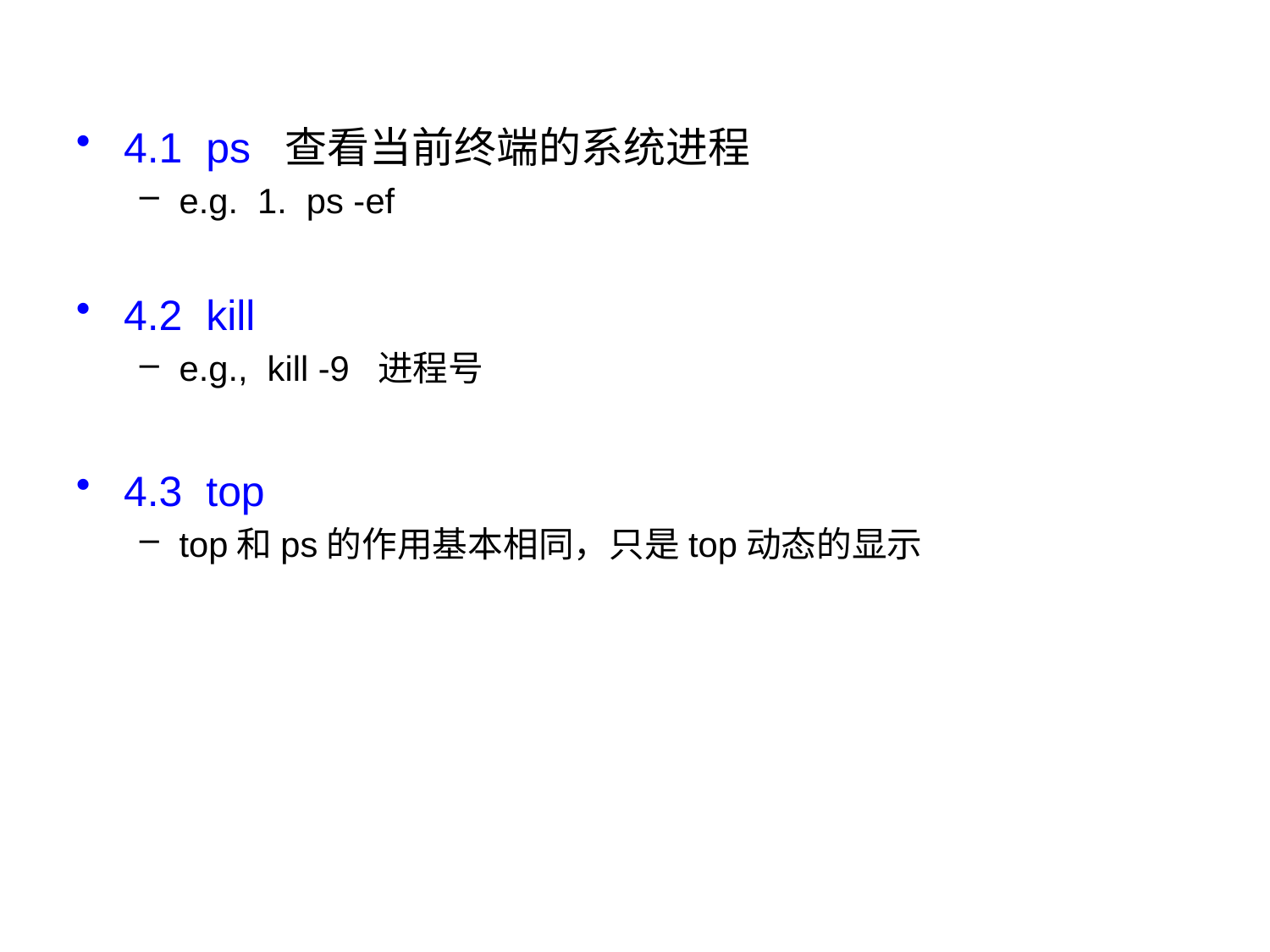

4.1  ps  查看当前终端的系统进程
e.g.  1.  ps -ef

4.2  kill
e.g.,  kill -9  进程号

4.3  top
top和ps的作用基本相同，只是top动态的显示